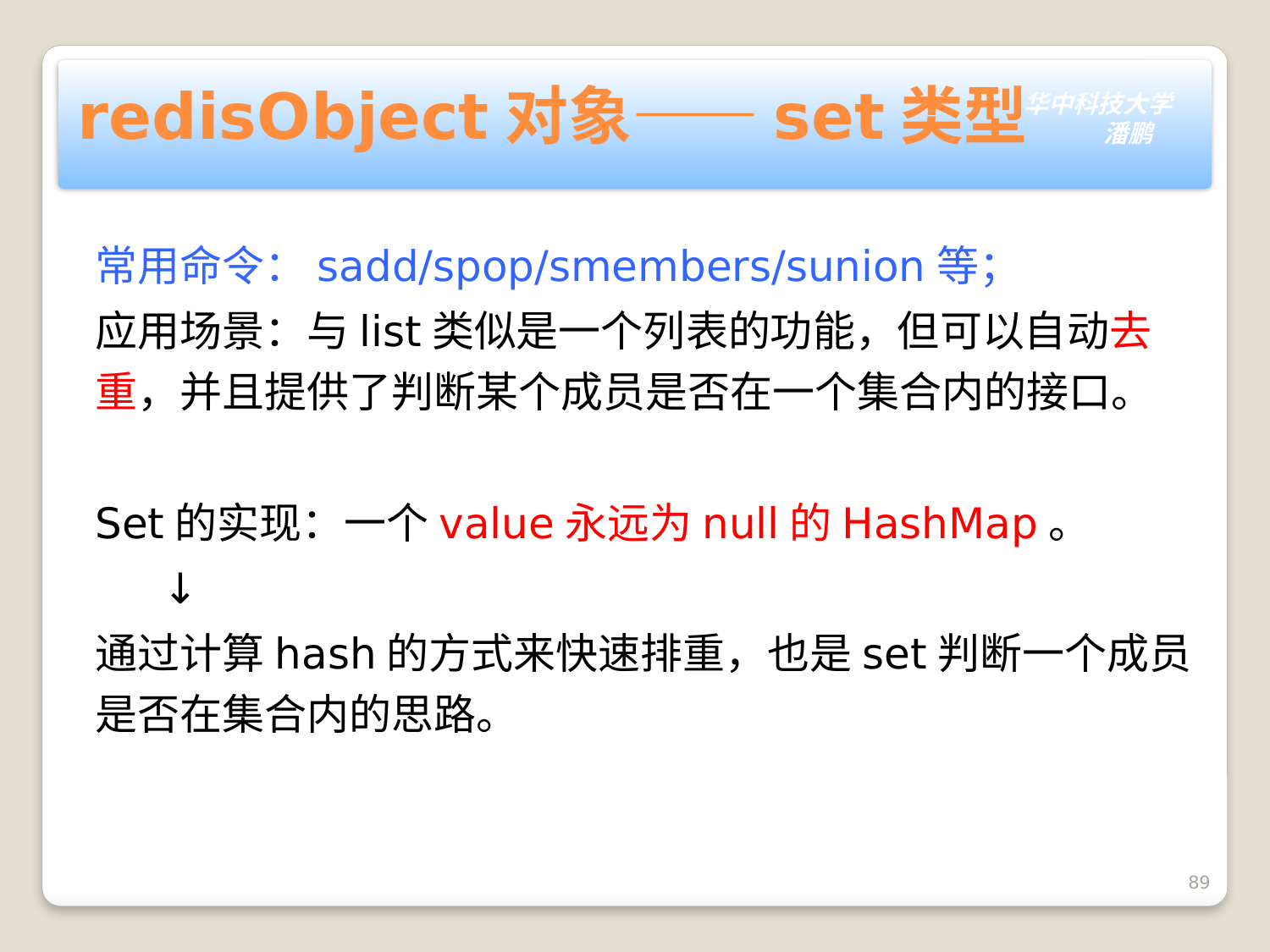

# redisObject对象——set类型
常用命令：sadd/spop/smembers/sunion等；
应用场景：与list类似是一个列表的功能，但可以自动去重，并且提供了判断某个成员是否在一个集合内的接口。

Set的实现：一个value永远为null的HashMap。
     ↓
通过计算hash的方式来快速排重，也是set判断一个成员是否在集合内的思路。
89